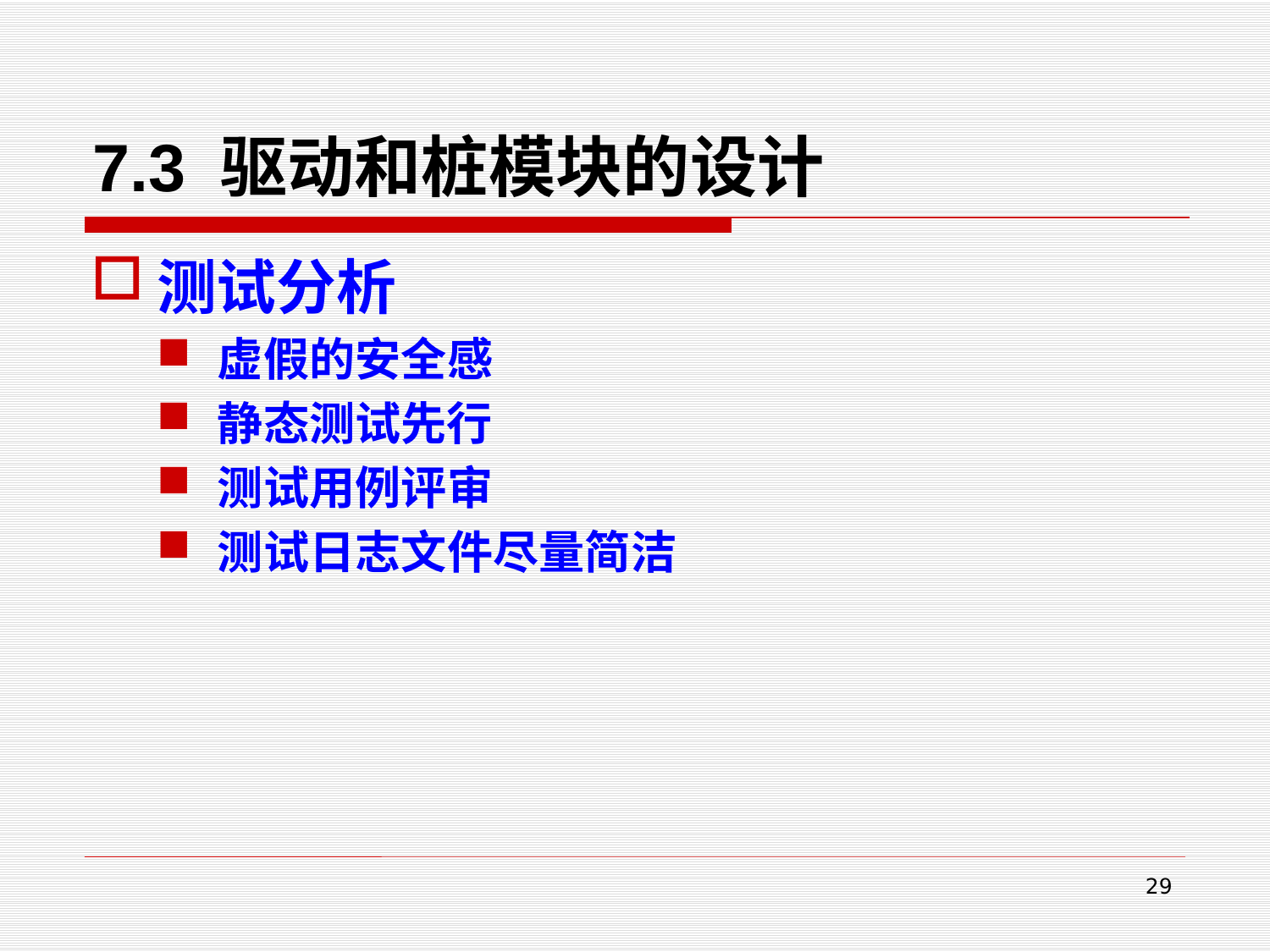

# 7.3 驱动和桩模块的设计
测试分析
虚假的安全感
静态测试先行
测试用例评审
测试日志文件尽量简洁
29